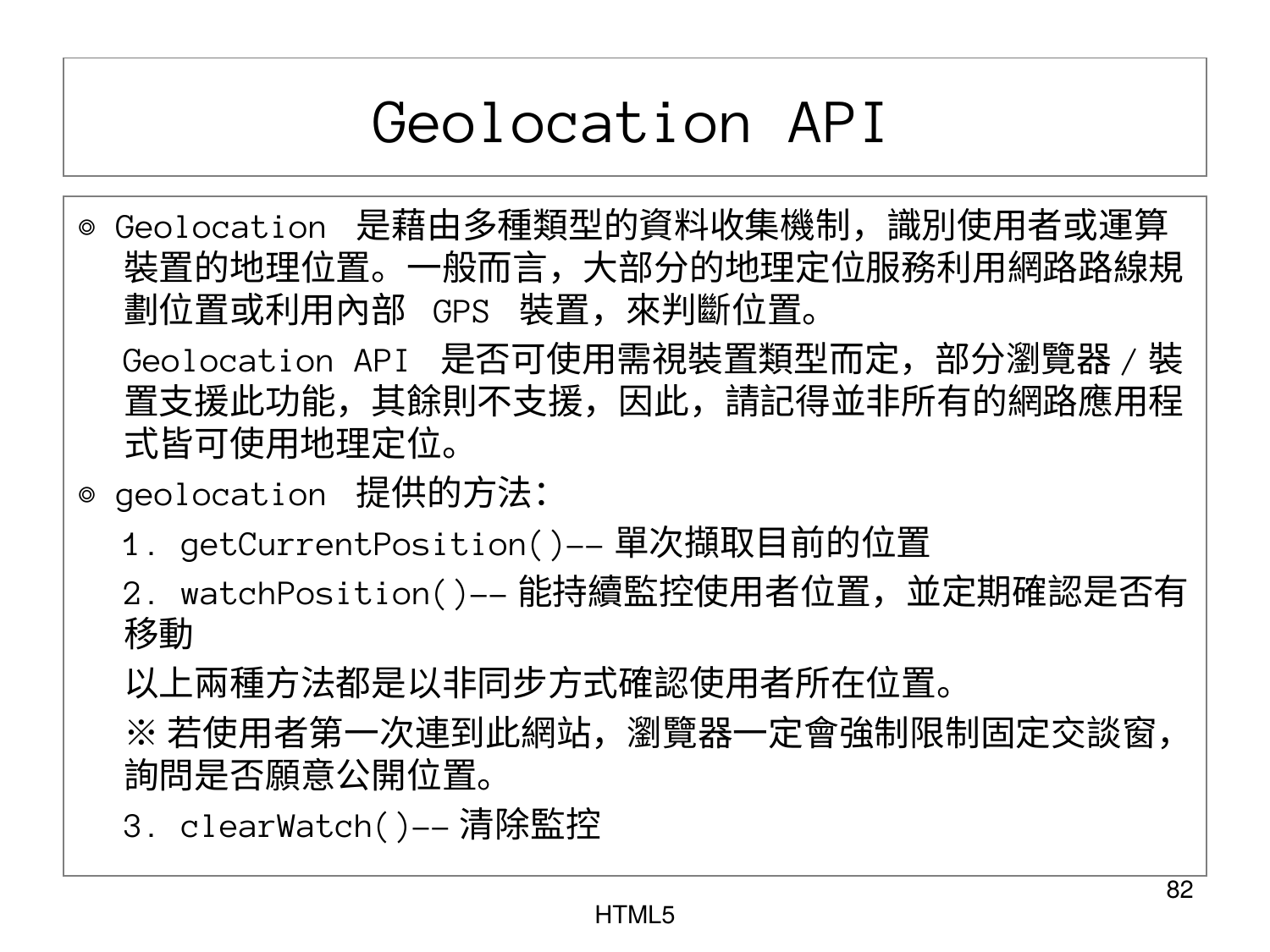

# Geolocation API
◎ Geolocation 是藉由多種類型的資料收集機制，識別使用者或運算裝置的地理位置。一般而言，大部分的地理定位服務利用網路路線規劃位置或利用內部 GPS 裝置，來判斷位置。
	Geolocation API 是否可使用需視裝置類型而定，部分瀏覽器/裝置支援此功能，其餘則不支援，因此，請記得並非所有的網路應用程式皆可使用地理定位。
◎ geolocation 提供的方法：
	1. getCurrentPosition()--單次擷取目前的位置
	2. watchPosition()--能持續監控使用者位置，並定期確認是否有移動
	以上兩種方法都是以非同步方式確認使用者所在位置。
	※若使用者第一次連到此網站，瀏覽器一定會強制限制固定交談窗，詢問是否願意公開位置。
	3. clearWatch()--清除監控

82
HTML5